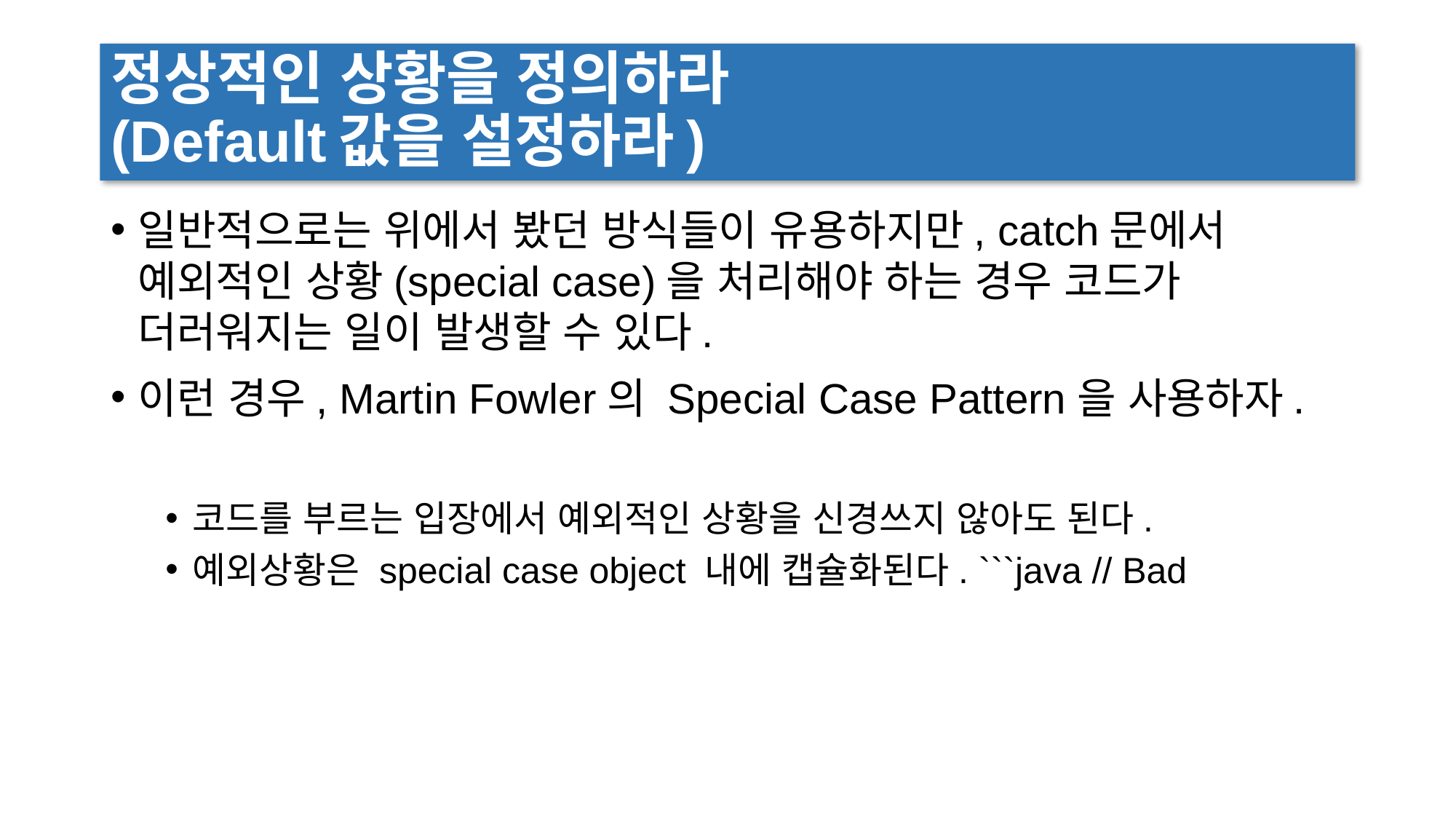

# 정상적인 상황을 정의하라 (Default값을 설정하라)
일반적으로는 위에서 봤던 방식들이 유용하지만, catch문에서 예외적인 상황(special case)을 처리해야 하는 경우 코드가 더러워지는 일이 발생할 수 있다.
이런 경우, Martin Fowler의 Special Case Pattern을 사용하자.

코드를 부르는 입장에서 예외적인 상황을 신경쓰지 않아도 된다.
예외상황은 special case object 내에 캡슐화된다. ```java // Bad